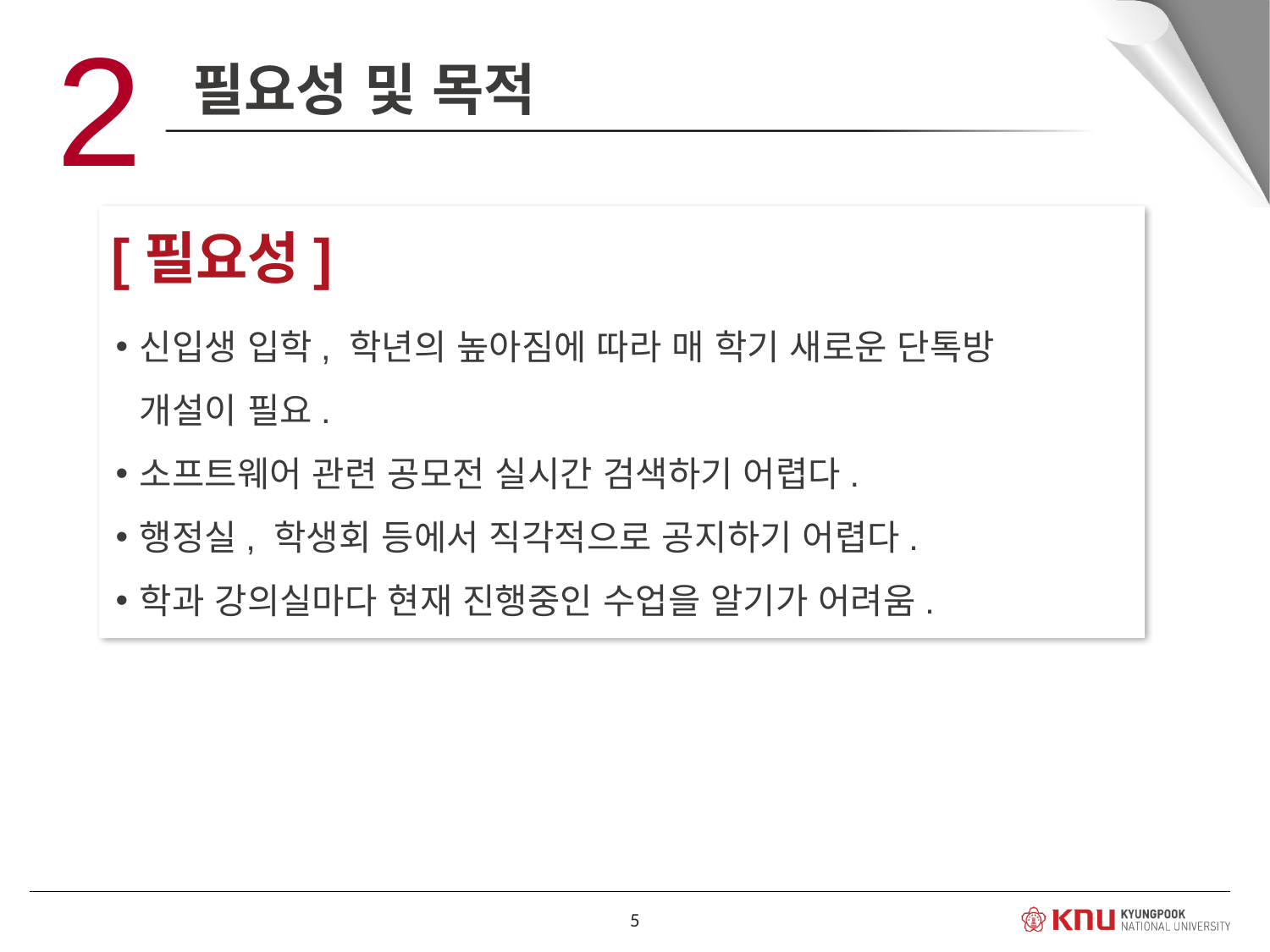

2
필요성 및 목적

[필요성]
신입생 입학, 학년의 높아짐에 따라 매 학기 새로운 단톡방 개설이 필요.
소프트웨어 관련 공모전 실시간 검색하기 어렵다.
행정실, 학생회 등에서 직각적으로 공지하기 어렵다.
학과 강의실마다 현재 진행중인 수업을 알기가 어려움.
5